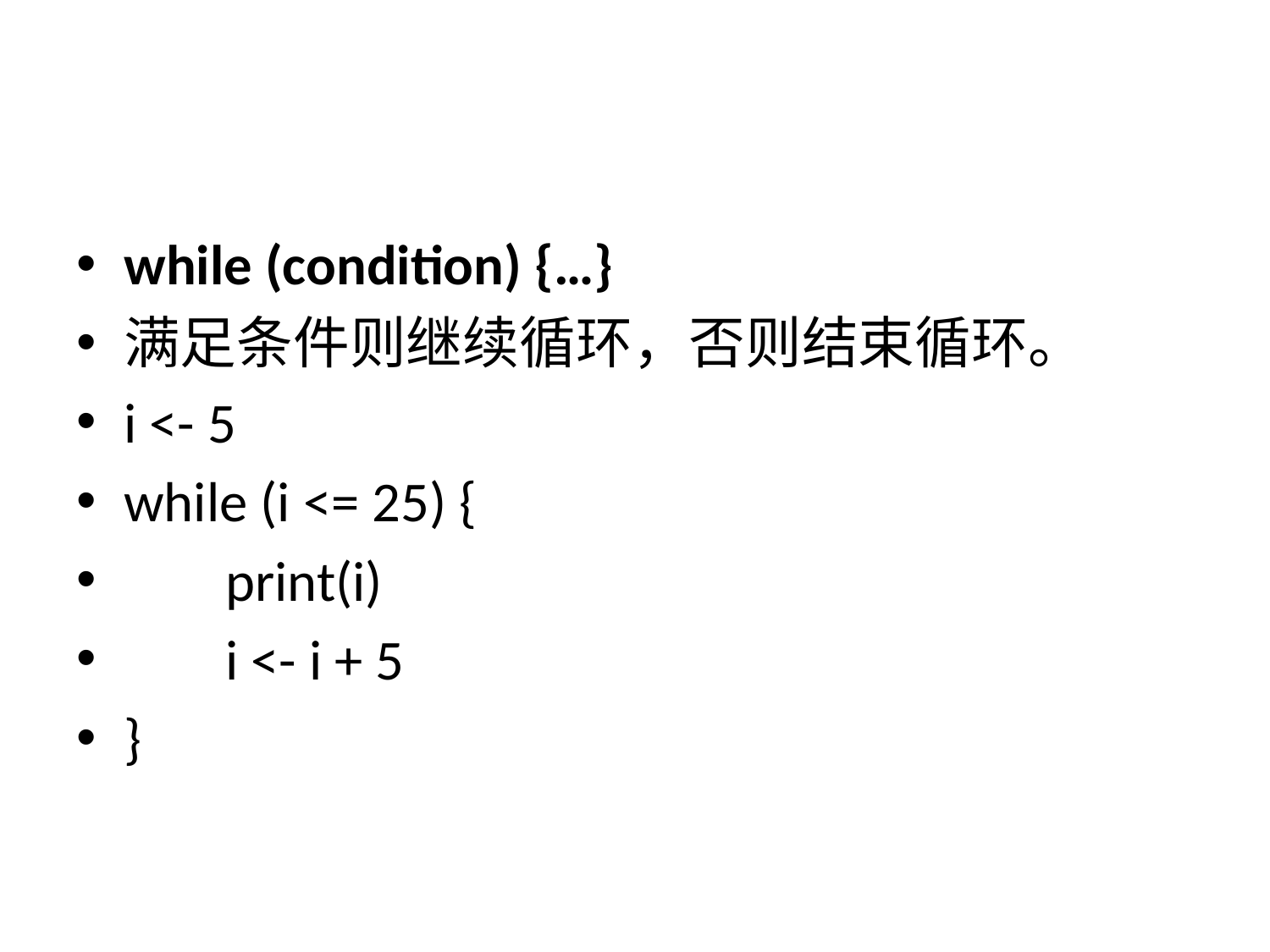

#
while (condition) {…}
满足条件则继续循环，否则结束循环。
i <- 5
while (i <= 25) {
        print(i)
        i <- i + 5
}